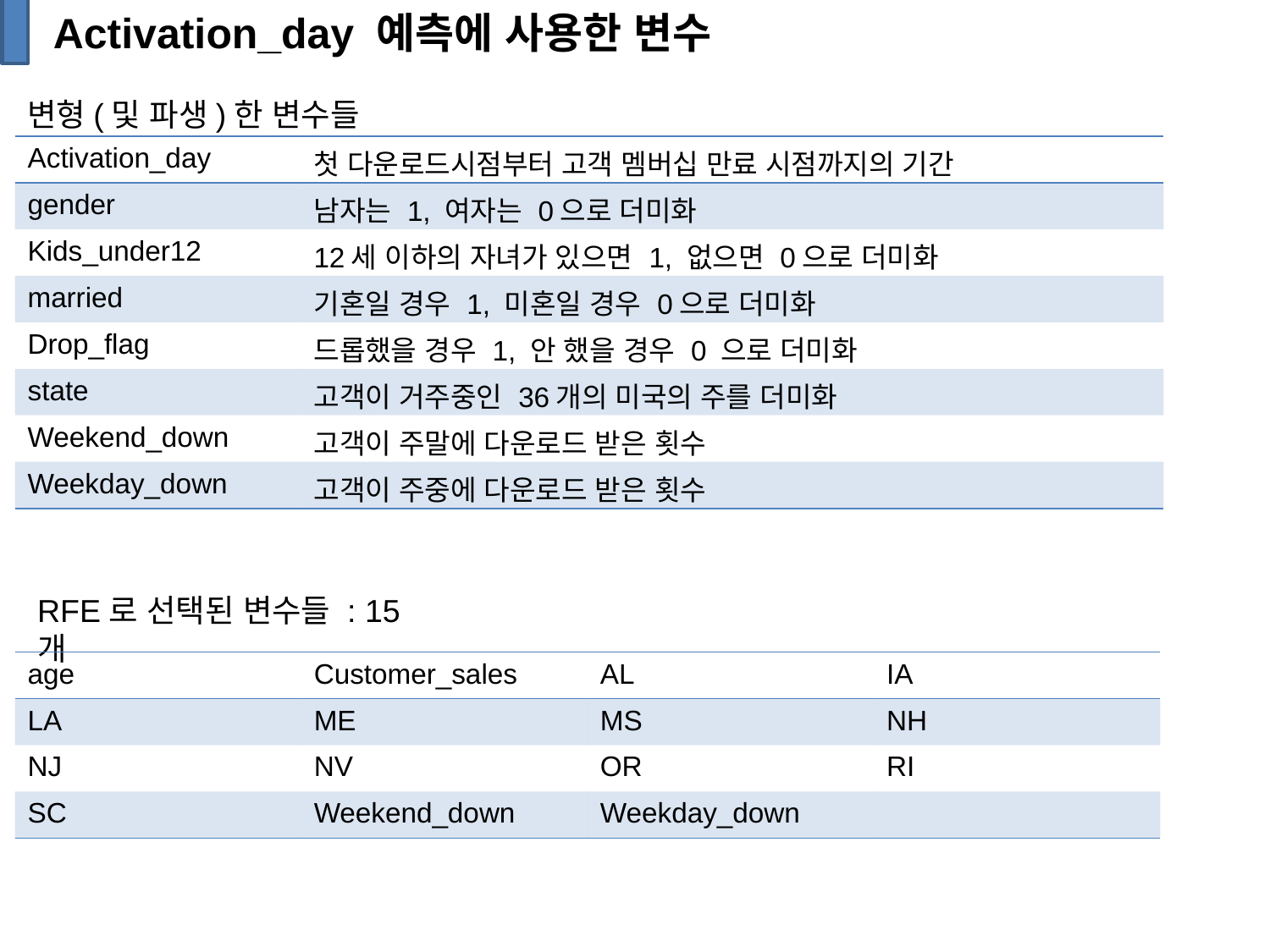

Activation_day 예측에 사용한 변수

변형(및 파생)한 변수들
| Activation\_day | 첫 다운로드시점부터 고객 멤버십 만료 시점까지의 기간 |
| --- | --- |
| gender | 남자는 1, 여자는 0으로 더미화 |
| Kids\_under12 | 12세 이하의 자녀가 있으면 1, 없으면 0으로 더미화 |
| married | 기혼일 경우 1, 미혼일 경우 0으로 더미화 |
| Drop\_flag | 드롭했을 경우 1, 안 했을 경우 0 으로 더미화 |
| state | 고객이 거주중인 36개의 미국의 주를 더미화 |
| Weekend\_down | 고객이 주말에 다운로드 받은 횟수 |
| Weekday\_down | 고객이 주중에 다운로드 받은 횟수 |
RFE로 선택된 변수들 : 15개
| age | Customer\_sales | AL | IA |
| --- | --- | --- | --- |
| LA | ME | MS | NH |
| NJ | NV | OR | RI |
| SC | Weekend\_down | Weekday\_down |  |